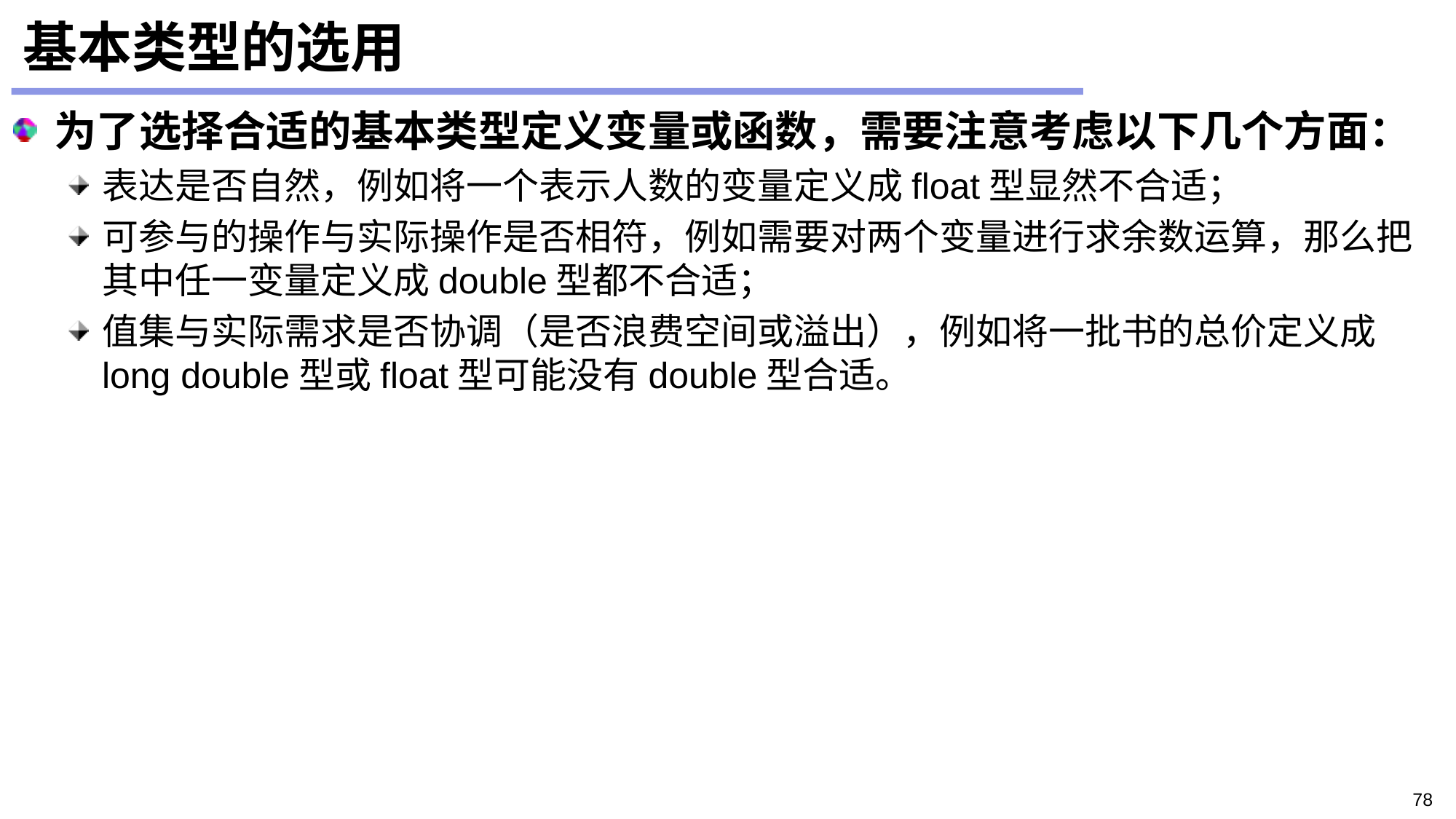

# 基本类型的选用
为了选择合适的基本类型定义变量或函数，需要注意考虑以下几个方面：
表达是否自然，例如将一个表示人数的变量定义成float型显然不合适；
可参与的操作与实际操作是否相符，例如需要对两个变量进行求余数运算，那么把其中任一变量定义成double型都不合适；
值集与实际需求是否协调（是否浪费空间或溢出），例如将一批书的总价定义成long double型或float型可能没有double型合适。

78